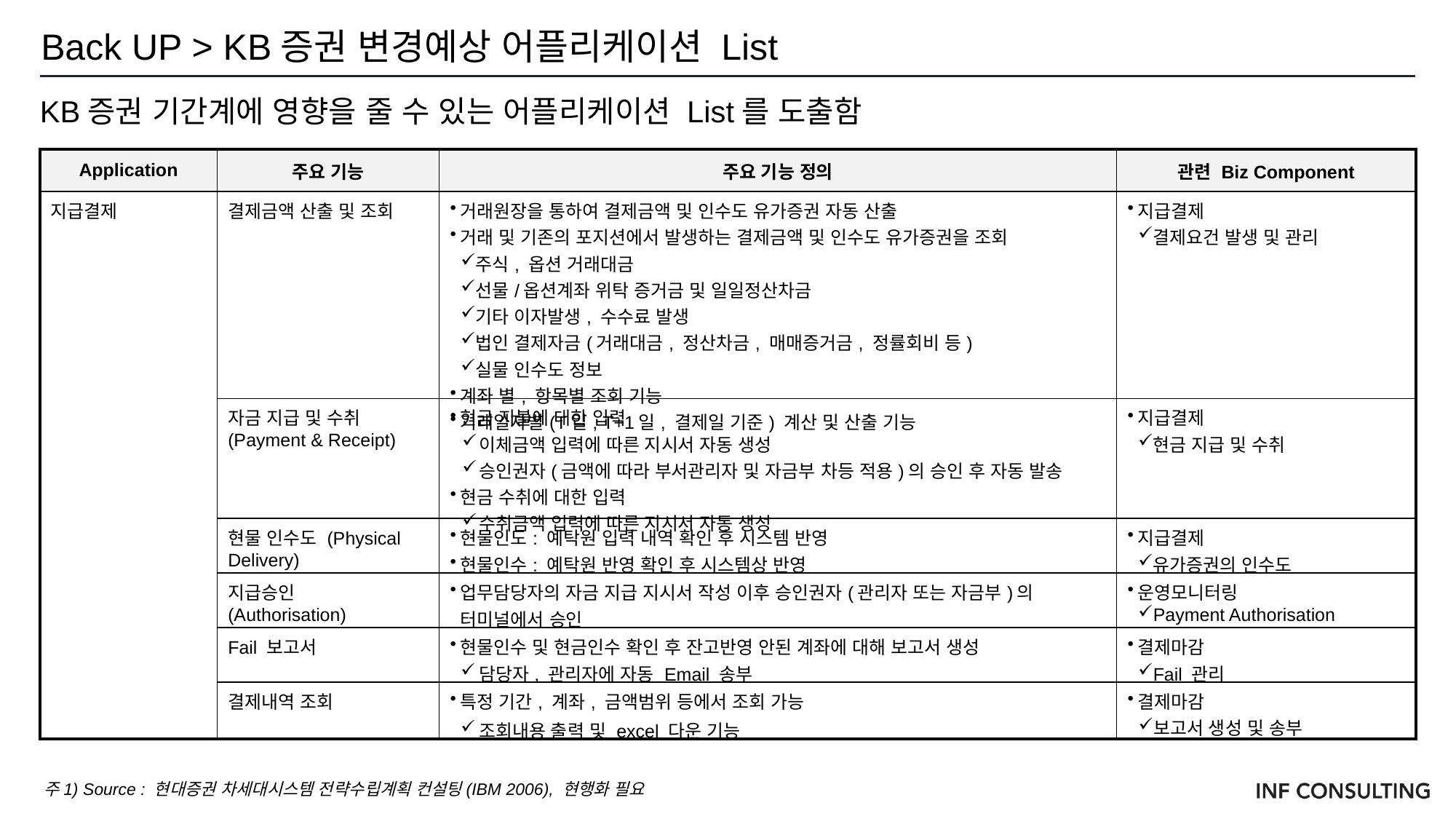

# Back UP > KB증권 변경예상 어플리케이션 List
KB증권 기간계에 영향을 줄 수 있는 어플리케이션 List를 도출함
| Application | 주요 기능 | 주요 기능 정의 | 관련 Biz Component |
| --- | --- | --- | --- |
| 지급결제 | 결제금액 산출 및 조회 | 거래원장을 통하여 결제금액 및 인수도 유가증권 자동 산출 거래 및 기존의 포지션에서 발생하는 결제금액 및 인수도 유가증권을 조회 주식, 옵션 거래대금 선물/옵션계좌 위탁 증거금 및 일일정산차금 기타 이자발생, 수수료 발생 법인 결제자금(거래대금, 정산차금, 매매증거금, 정률회비 등) 실물 인수도 정보 계좌 별, 항목별 조회 기능 거래일자별(T일, T+1일, 결제일 기준) 계산 및 산출 기능 | 지급결제 결제요건 발생 및 관리 |
|  | 자금 지급 및 수취 (Payment & Receipt) | 현금 지불에 대한 입력 이체금액 입력에 따른 지시서 자동 생성 승인권자(금액에 따라 부서관리자 및 자금부 차등 적용)의 승인 후 자동 발송 현금 수취에 대한 입력 수취금액 입력에 따른 지시서 자동 생성 | 지급결제 현금 지급 및 수취 |
|  | 현물 인수도 (Physical Delivery) | 현물인도: 예탁원 입력 내역 확인 후 시스템 반영 현물인수: 예탁원 반영 확인 후 시스템상 반영 | 지급결제 유가증권의 인수도 |
|  | 지급승인 (Authorisation) | 업무담당자의 자금 지급 지시서 작성 이후 승인권자(관리자 또는 자금부)의 터미널에서 승인 | 운영모니터링 Payment Authorisation |
|  | Fail 보고서 | 현물인수 및 현금인수 확인 후 잔고반영 안된 계좌에 대해 보고서 생성 담당자, 관리자에 자동 Email 송부 | 결제마감 Fail 관리 |
|  | 결제내역 조회 | 특정 기간, 계좌, 금액범위 등에서 조회 가능 조회내용 출력 및 excel 다운 기능 | 결제마감 보고서 생성 및 송부 |
주1) Source : 현대증권 차세대시스템 전략수립계획 컨설팅(IBM 2006), 현행화 필요